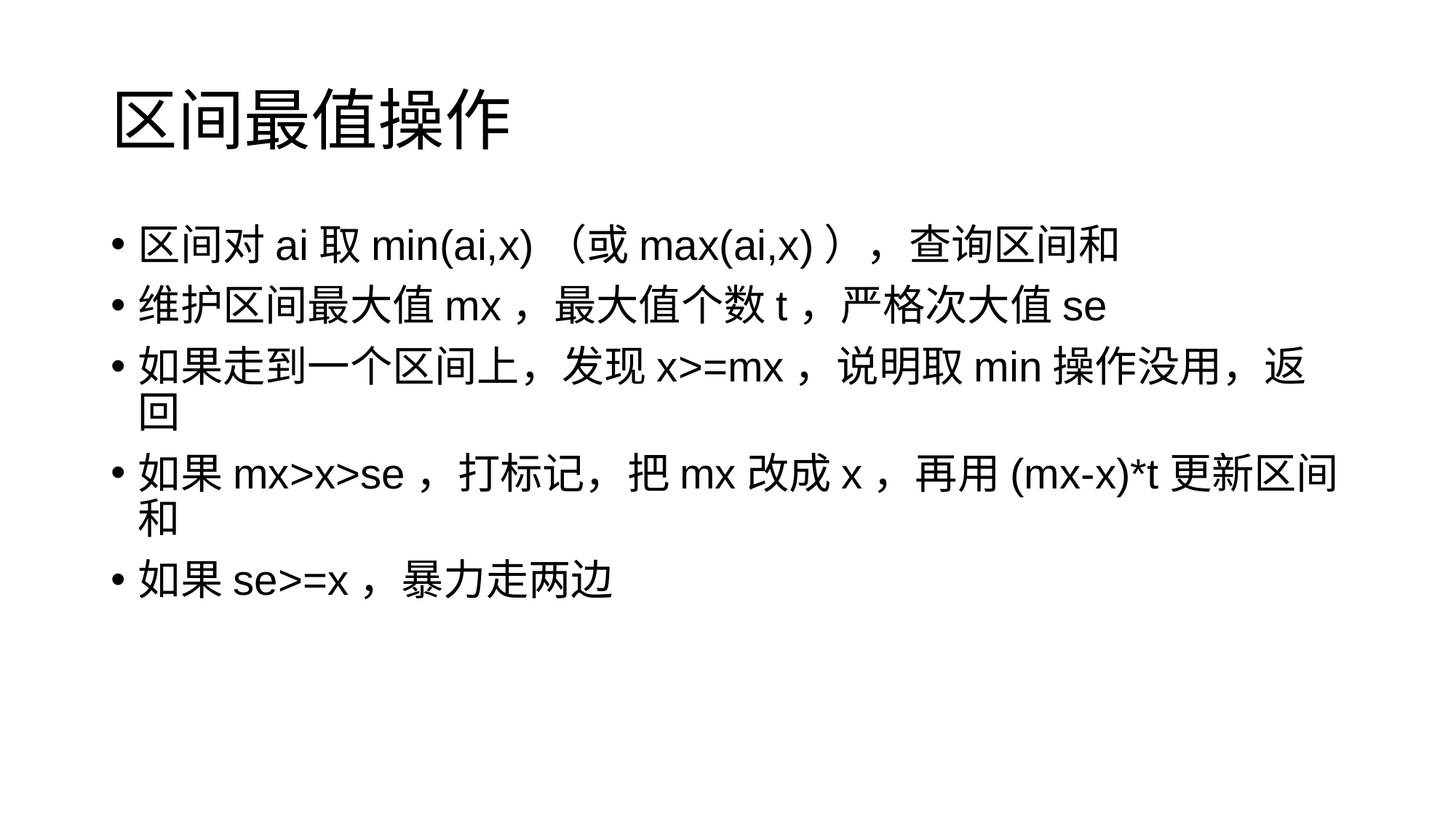

# 区间最值操作
区间对ai取min(ai,x)（或max(ai,x)），查询区间和
维护区间最大值mx，最大值个数t，严格次大值se
如果走到一个区间上，发现x>=mx，说明取min操作没用，返回
如果mx>x>se，打标记，把mx改成x，再用(mx-x)*t更新区间和
如果se>=x，暴力走两边